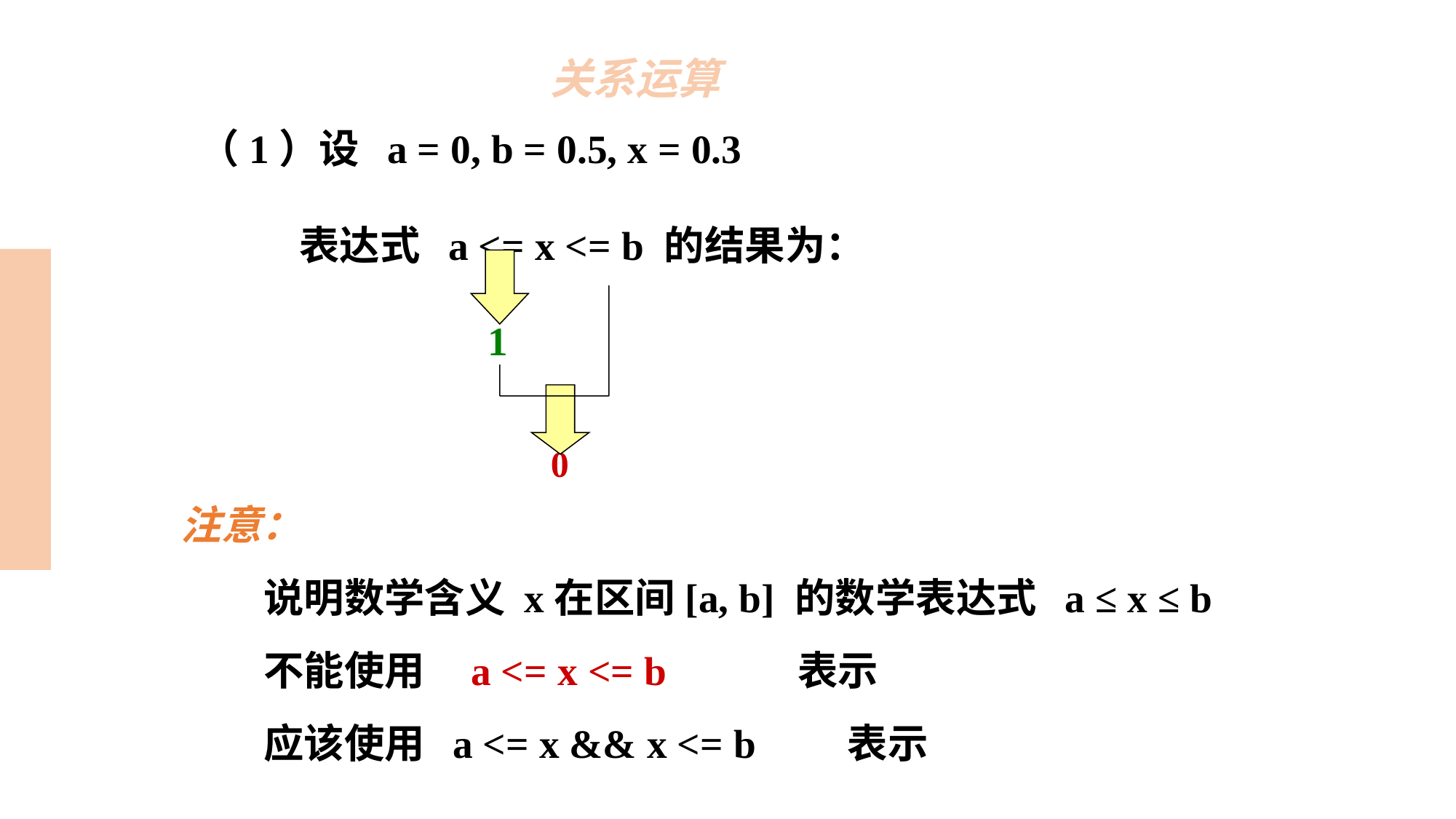

关系运算
（1）设  a = 0, b = 0.5, x = 0.3
          表达式  a <= x <= b 的结果为：

 1
0
注意：
        说明数学含义 x在区间[a, b] 的数学表达式  a ≤ x ≤ b
        不能使用    a <= x <= b	      表示
        应该使用  a <= x && x <= b        表示